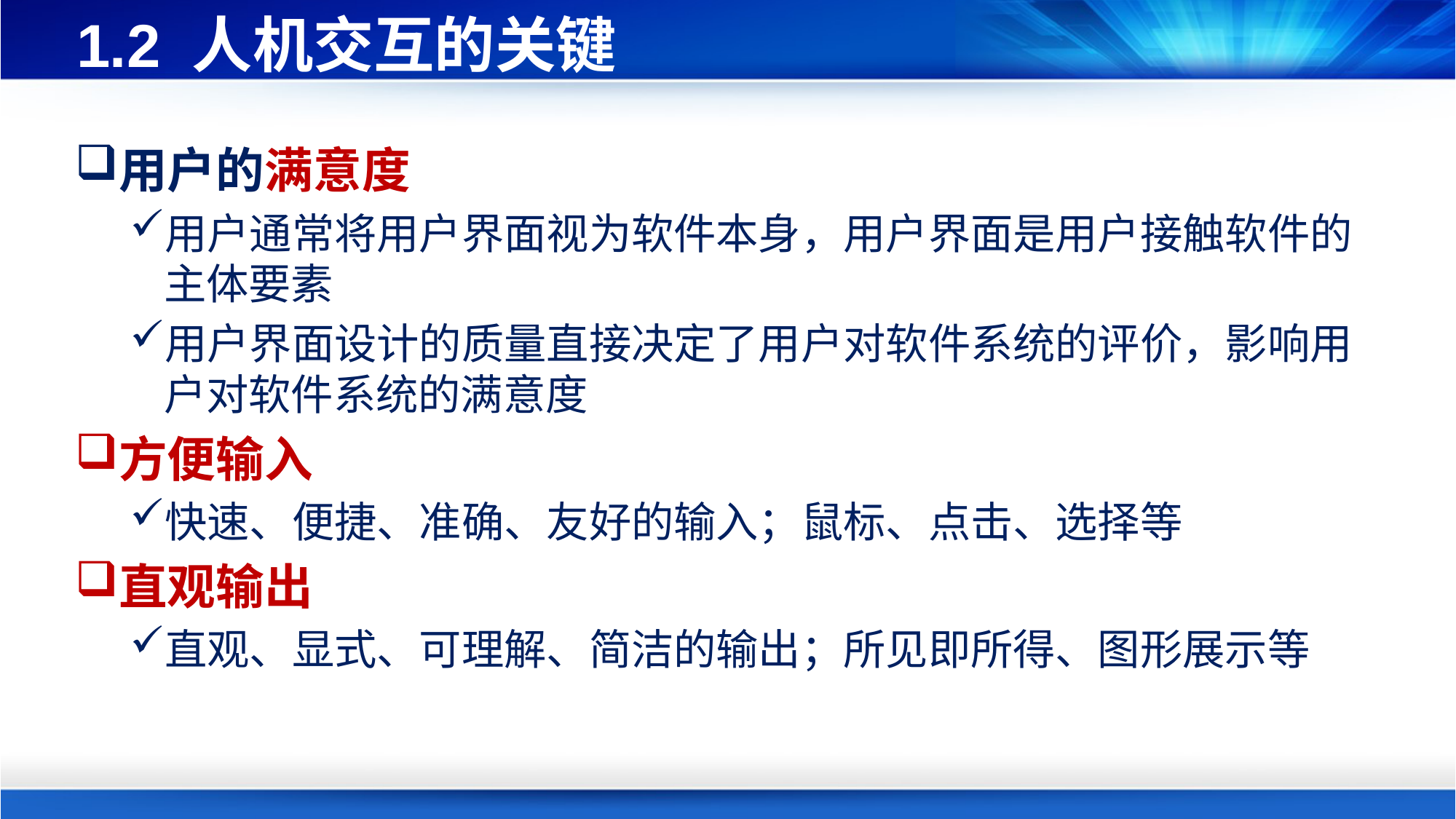

# 1.2 人机交互的关键
用户的满意度
用户通常将用户界面视为软件本身，用户界面是用户接触软件的主体要素
用户界面设计的质量直接决定了用户对软件系统的评价，影响用户对软件系统的满意度
方便输入
快速、便捷、准确、友好的输入；鼠标、点击、选择等
直观输出
直观、显式、可理解、简洁的输出；所见即所得、图形展示等